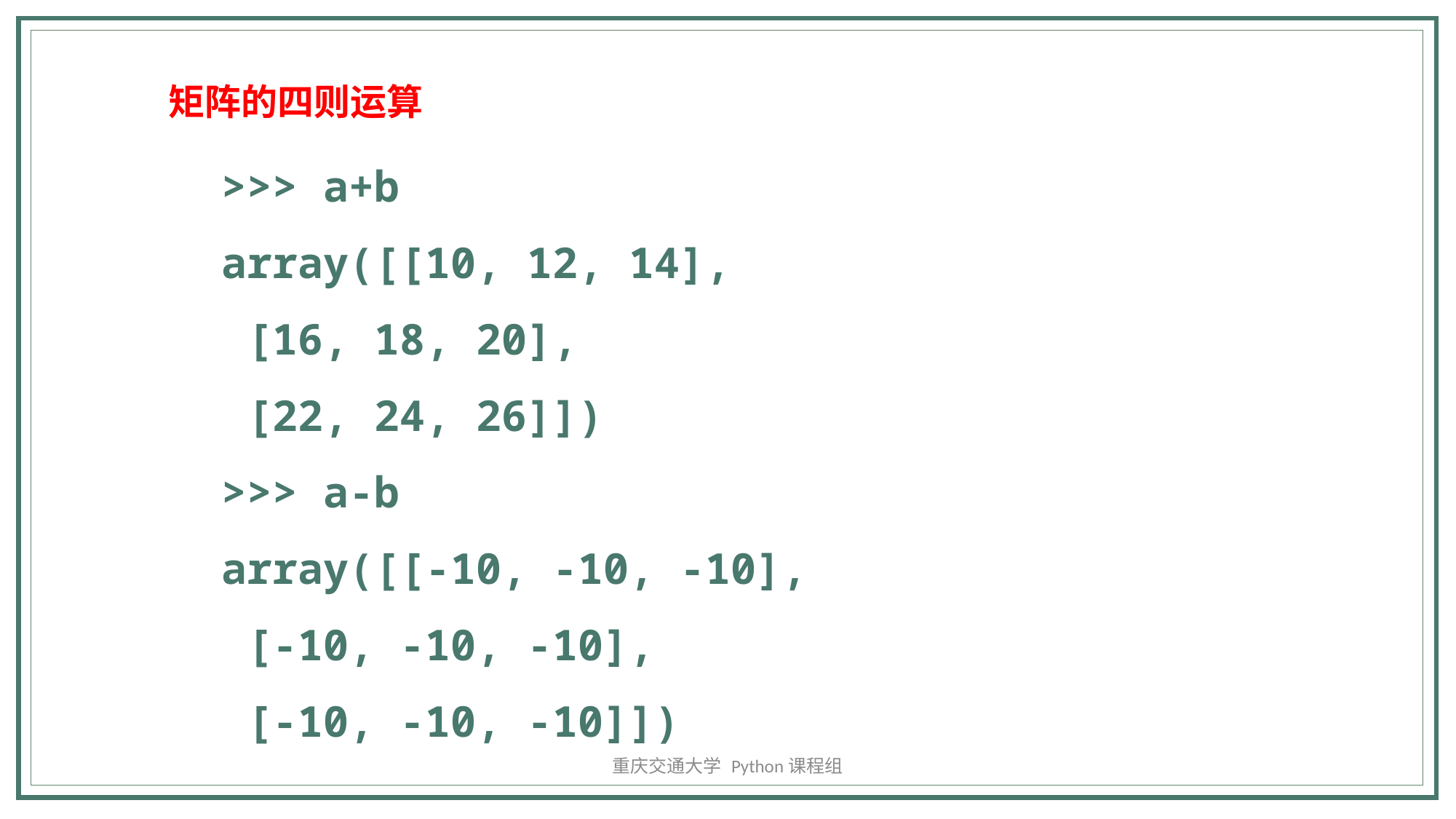

矩阵的四则运算
>>> a+b
array([[10, 12, 14],
 [16, 18, 20],
 [22, 24, 26]])
>>> a-b
array([[-10, -10, -10],
 [-10, -10, -10],
 [-10, -10, -10]])
重庆交通大学 Python课程组